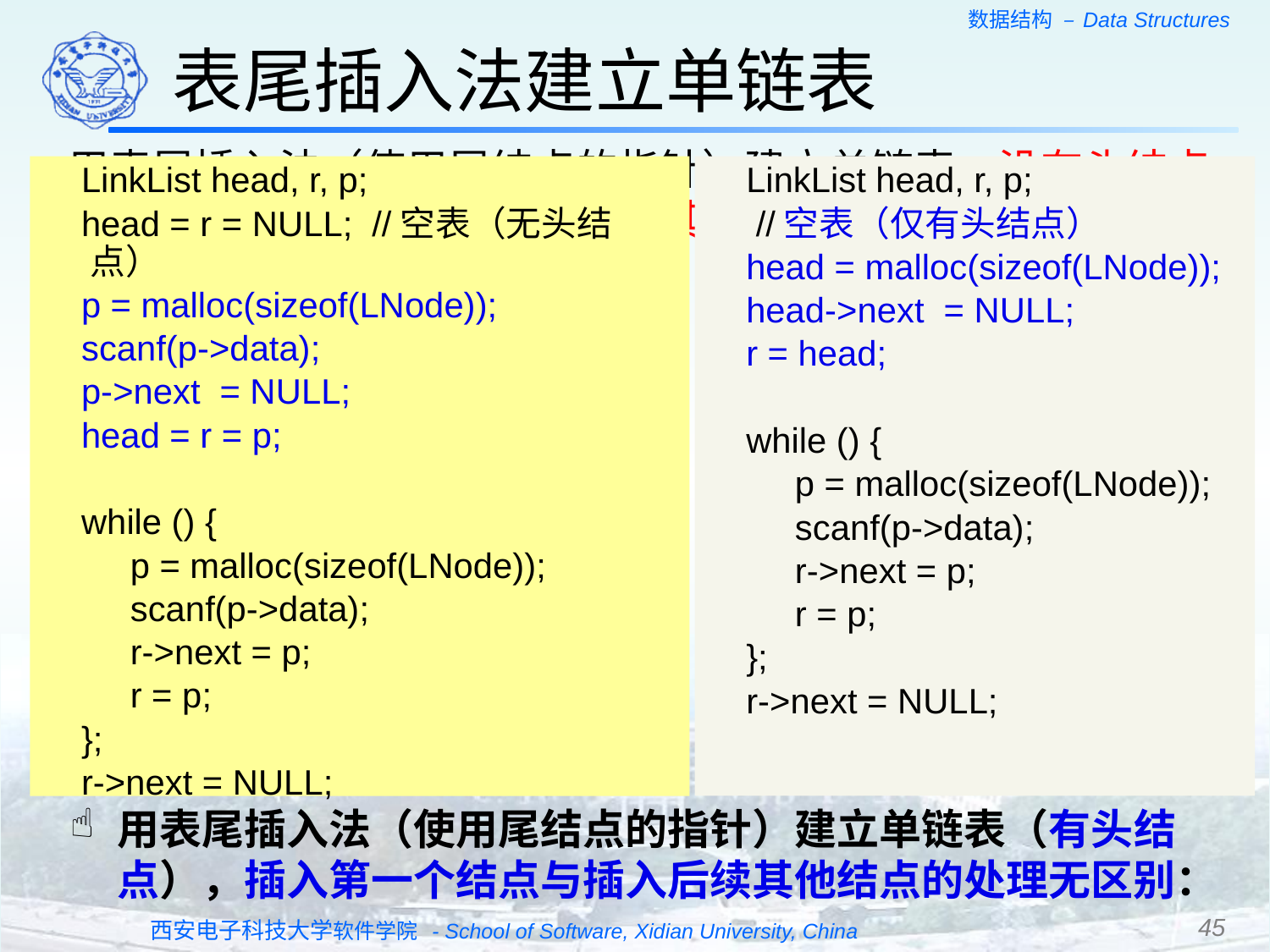

表尾插入法建立单链表
用表尾插入法（使用尾结点的指针）建立单链表，没有头结点时，插入第一个结点与插入后续其他结点的处理有区别
    LinkList head, r, p;
    head = r = NULL;  //空表（无头结点）
    p = malloc(sizeof(LNode));
    scanf(p->data);
    p->next  = NULL;
    head = r = p;

    while () {
         p = malloc(sizeof(LNode));
         scanf(p->data);
         r->next = p;
         r = p;
    };
    r->next = NULL;
    LinkList head, r, p;
     //空表（仅有头结点）
    head = malloc(sizeof(LNode));
    head->next  = NULL;
    r = head;

    while () {
         p = malloc(sizeof(LNode));
         scanf(p->data);
         r->next = p;
         r = p;
    };
    r->next = NULL;
用表尾插入法（使用尾结点的指针）建立单链表（有头结点），插入第一个结点与插入后续其他结点的处理无区别：
45